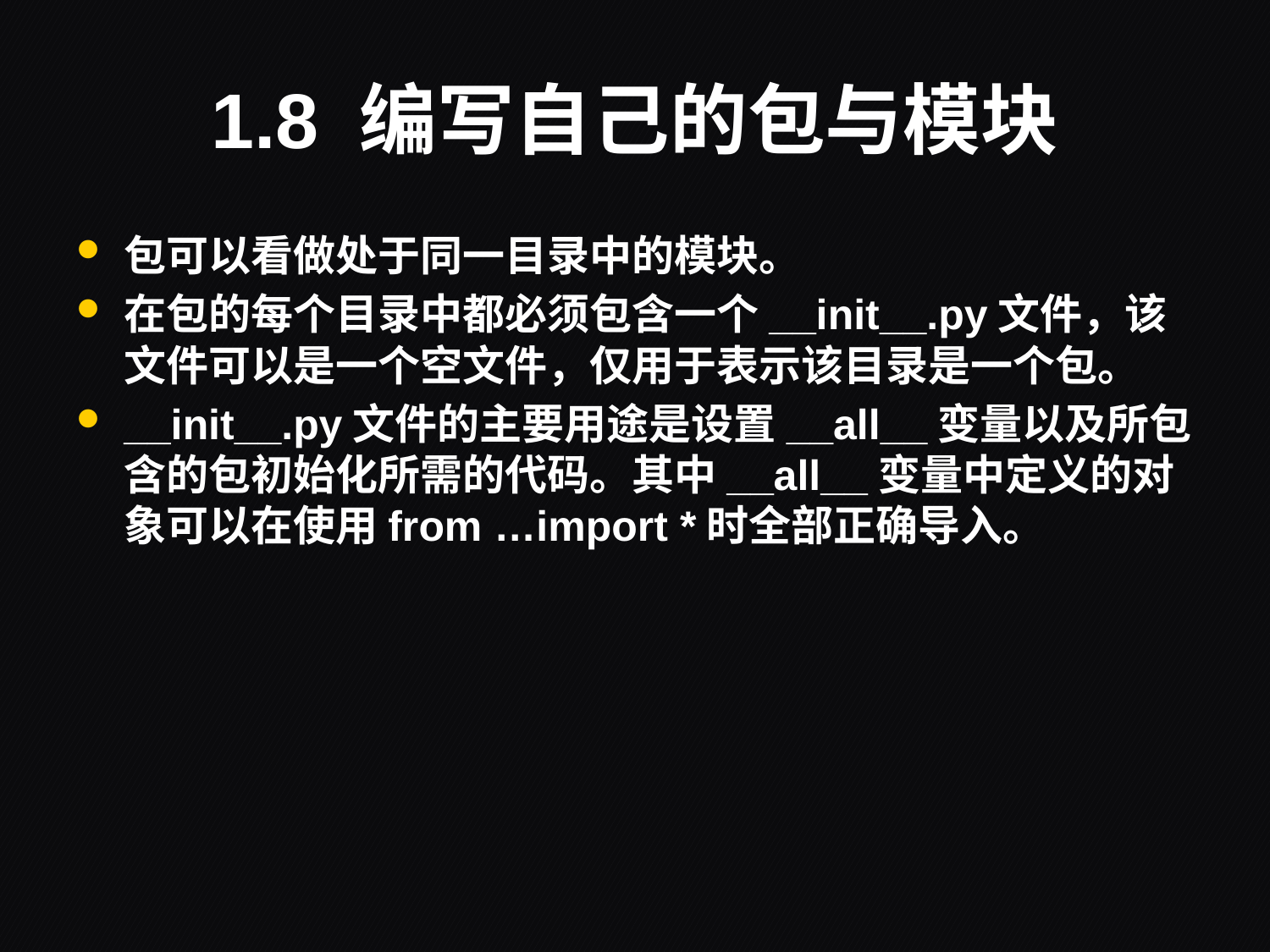

# 1.8 编写自己的包与模块
包可以看做处于同一目录中的模块。
在包的每个目录中都必须包含一个__init__.py文件，该文件可以是一个空文件，仅用于表示该目录是一个包。
__init__.py文件的主要用途是设置__all__变量以及所包含的包初始化所需的代码。其中__all__变量中定义的对象可以在使用from …import *时全部正确导入。